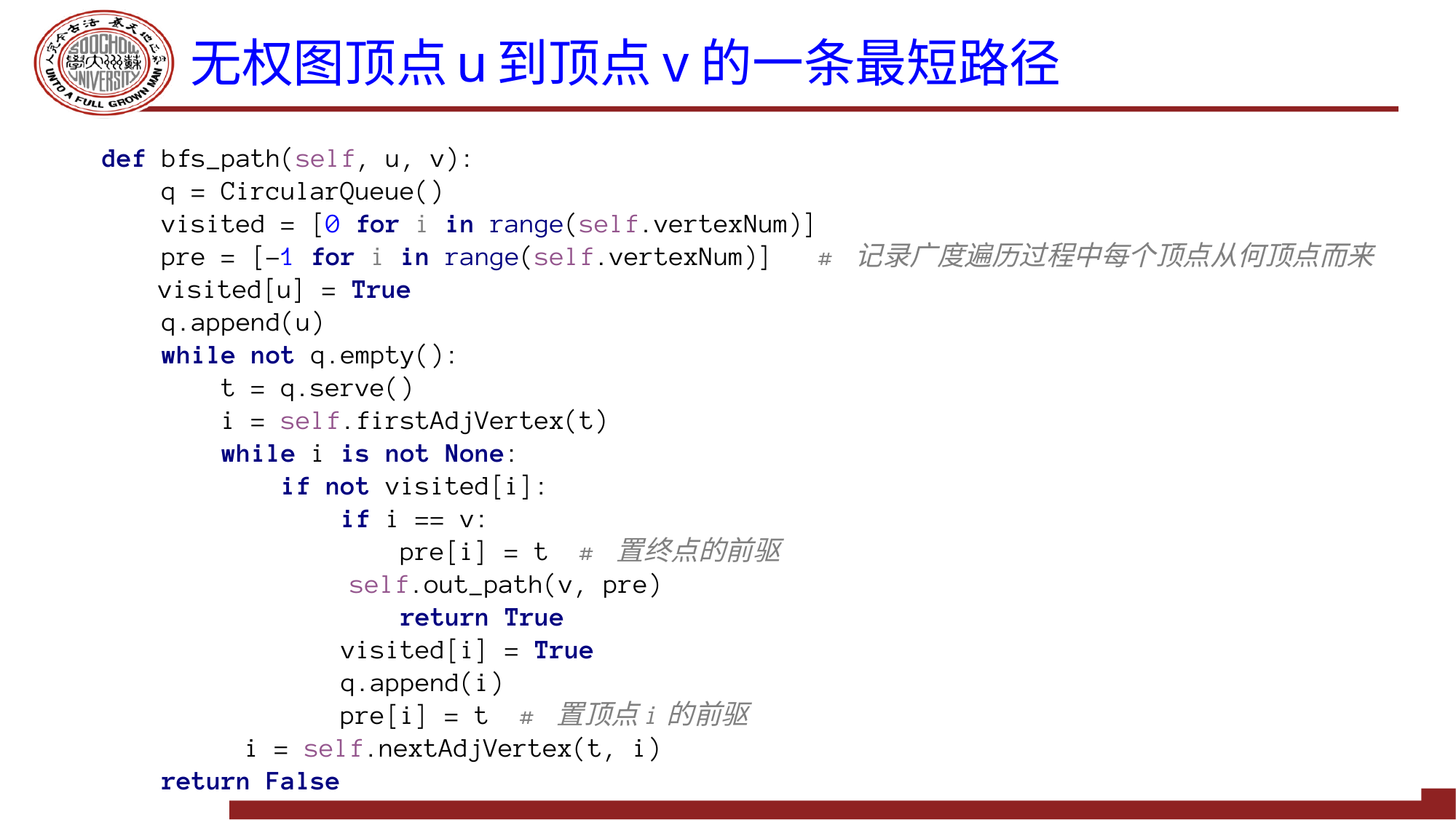

# 无权图顶点u到顶点v的一条最短路径
def bfs_path(self, u, v):
    q = CircularQueue()
    visited = [0 for i in range(self.vertexNum)]
    pre = [-1 for i in range(self.vertexNum)]   # 记录广度遍历过程中每个顶点从何顶点而来
        visited[u] = True
    q.append(u)
    while not q.empty():
        t = q.serve()
        i = self.firstAdjVertex(t)
        while i is not None:
            if not visited[i]:
                if i == v:
                    pre[i] = t  # 置终点的前驱
                                       self.out_path(v, pre)
                    return True
                visited[i] = True
                q.append(i)
                pre[i] = t  # 置顶点i的前驱
                      i = self.nextAdjVertex(t, i)
    return False